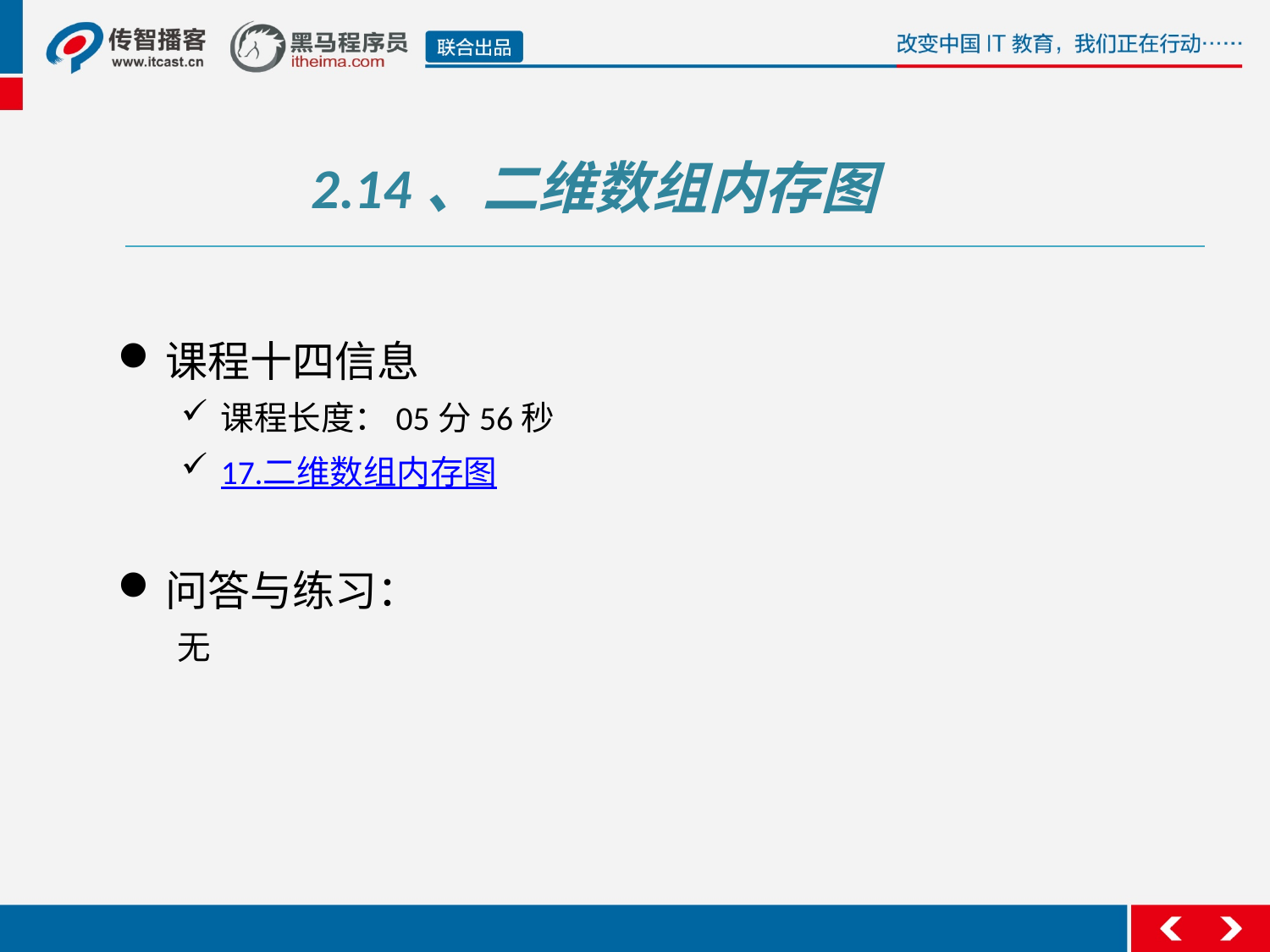

2.14、二维数组内存图

课程十四信息
课程长度：05分56秒
17.二维数组内存图

问答与练习：
       无